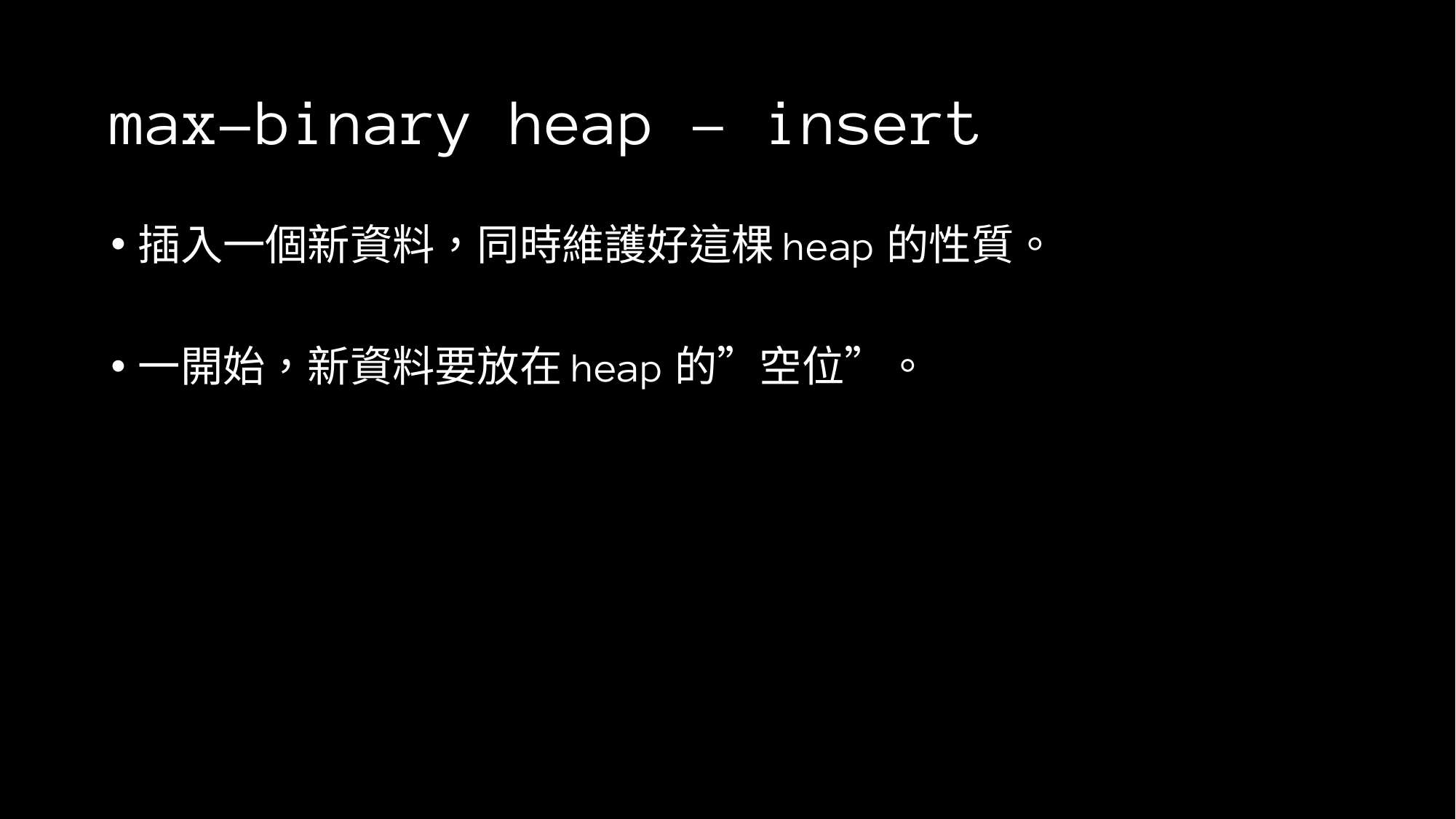

# max-binary heap – insert
插入一個新資料，同時維護好這棵heap的性質。

一開始，新資料要放在heap的”空位”。